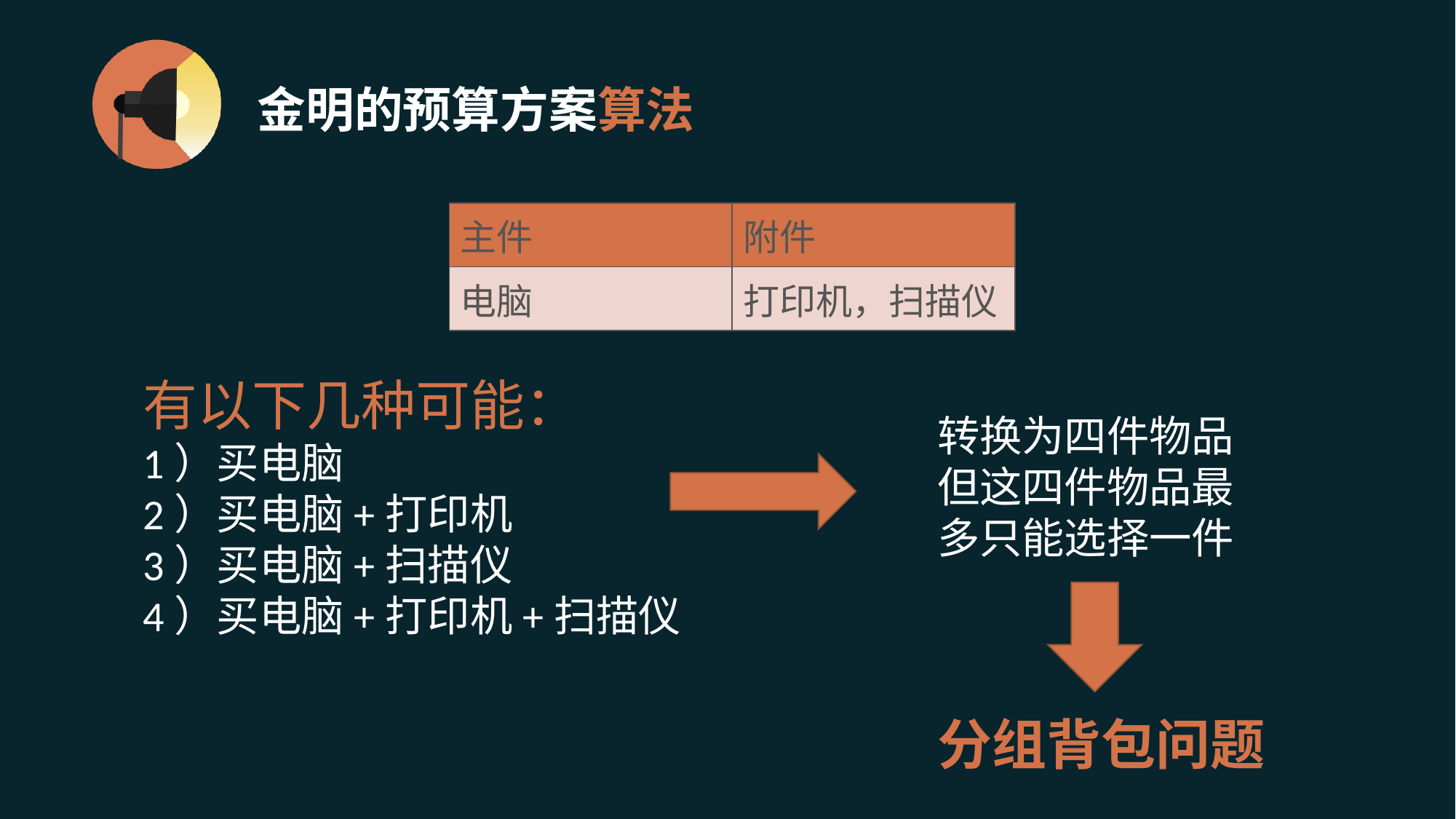

# 金明的预算方案算法
| 主件 | 附件 |
| --- | --- |
| 电脑 | 打印机，扫描仪 |
有以下几种可能：
1）买电脑
2）买电脑+打印机
3）买电脑+扫描仪
4）买电脑+打印机+扫描仪
转换为四件物品
但这四件物品最多只能选择一件

分组背包问题